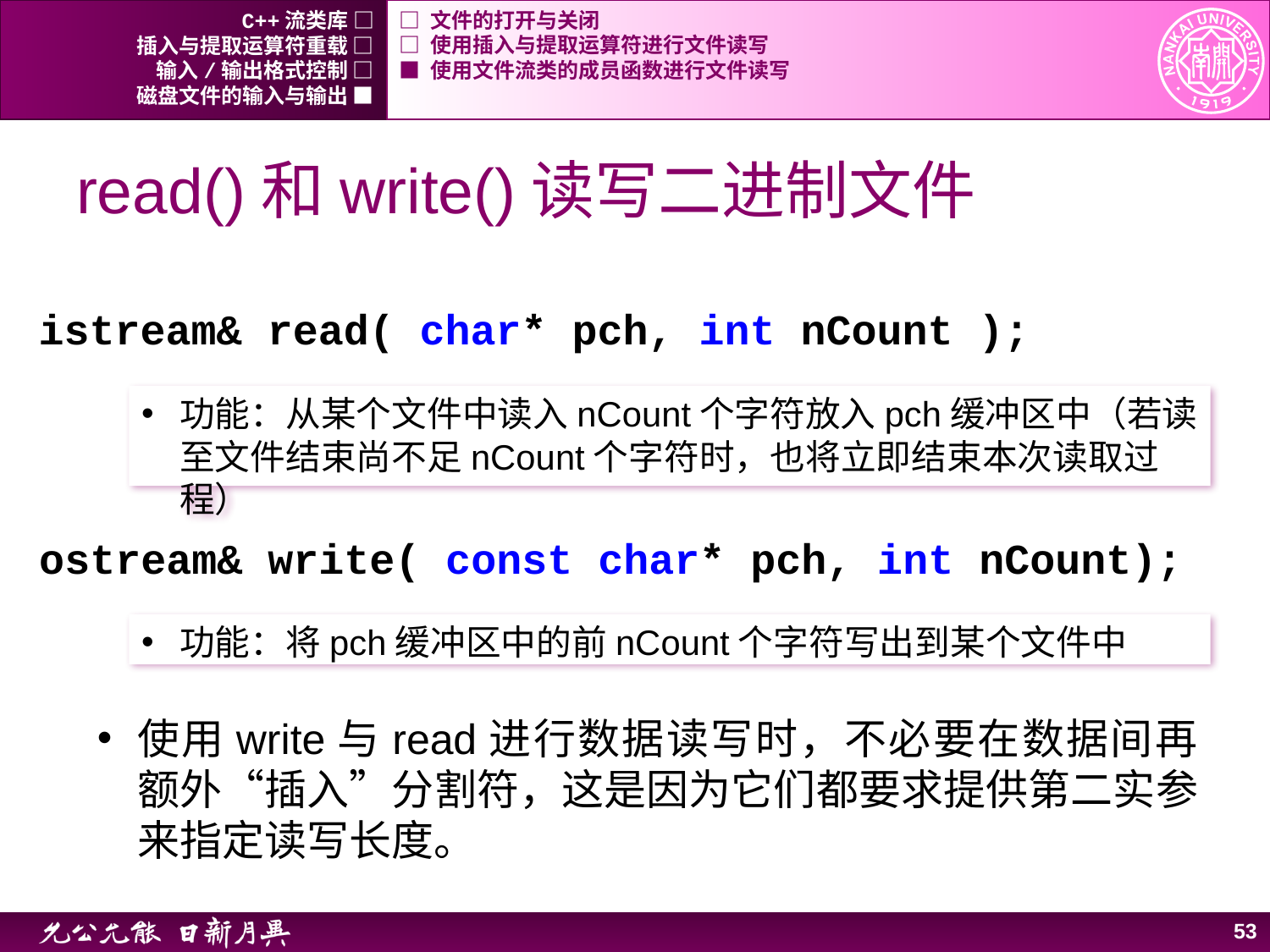

C++流类库 □
□ 文件的打开与关闭
插入与提取运算符重载 □
□ 使用插入与提取运算符进行文件读写
输入/输出格式控制 □
■ 使用文件流类的成员函数进行文件读写
磁盘文件的输入与输出 ■
# read()和write()读写二进制文件
istream& read( char* pch, int nCount );
功能：从某个文件中读入nCount个字符放入pch缓冲区中（若读至文件结束尚不足nCount个字符时，也将立即结束本次读取过程）
ostream& write( const char* pch, int nCount);
功能：将pch缓冲区中的前nCount个字符写出到某个文件中
使用write与read进行数据读写时，不必要在数据间再额外“插入”分割符，这是因为它们都要求提供第二实参来指定读写长度。
53